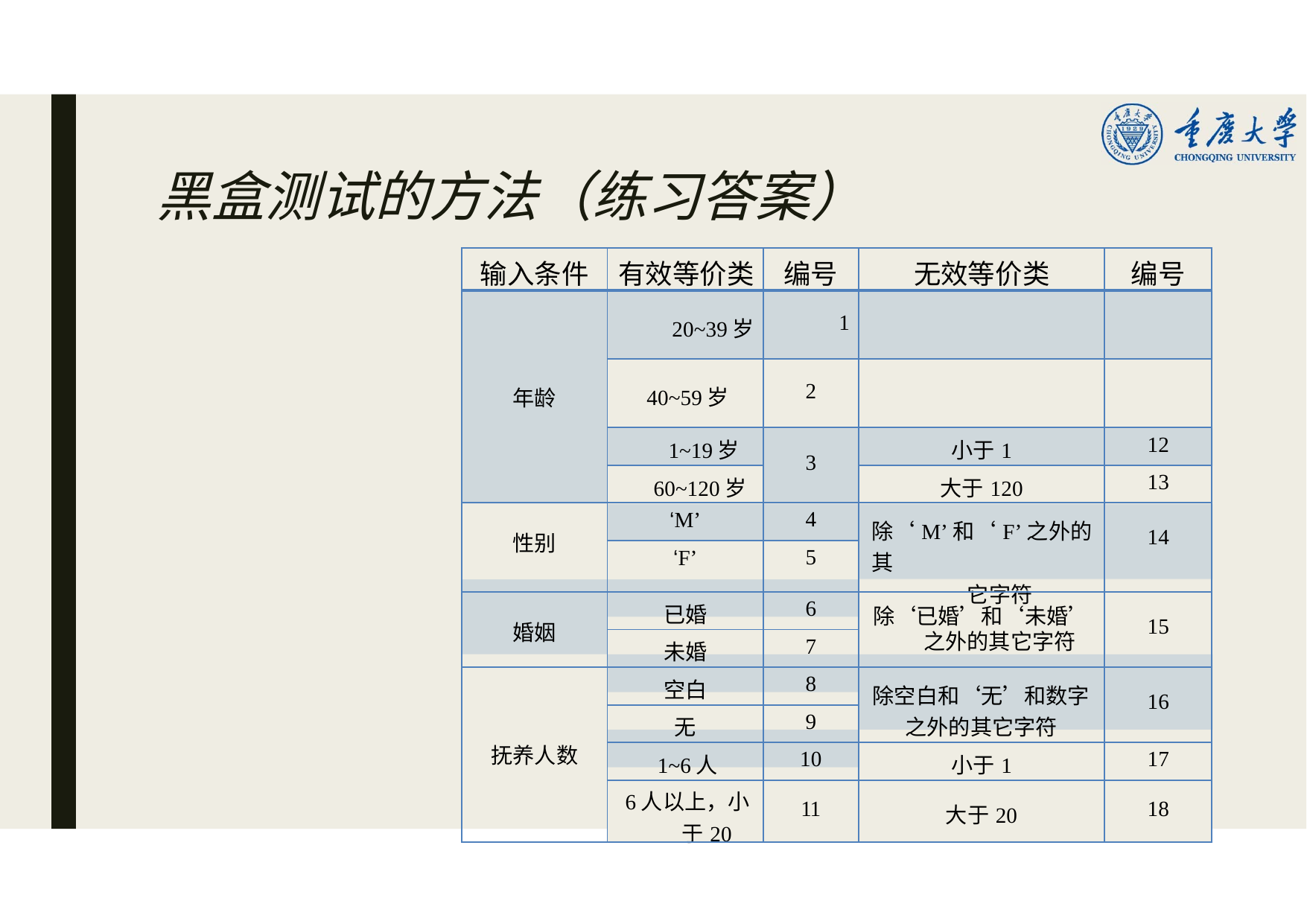

# 黑盒测试的方法（练习答案）
| 输入条件 | 有效等价类 | 编号 | 无效等价类 | 编号 |
| --- | --- | --- | --- | --- |
| 年龄 | 20~39岁 | 1 |  |  |
|  | 40~59岁 | 2 |  |  |
|  | 1~19岁 | 3 | 小于1 | 12 |
|  | 60~120岁 |  | 大于120 | 13 |
| 性别 | ‘M’ | 4 | 除‘M’和‘F’之外的其 它字符 | 14 |
|  | ‘F’ | 5 |  |  |
| 婚姻 | 已婚 | 6 | 除‘已婚’和‘未婚’ 之外的其它字符 | 15 |
|  | 未婚 | 7 |  |  |
| 抚养人数 | 空白 | 8 | 除空白和‘无’和数字 之外的其它字符 | 16 |
|  | 无 | 9 |  |  |
|  | 1~6人 | 10 | 小于1 | 17 |
|  | 6人以上，小 于20 | 11 | 大于20 | 18 |